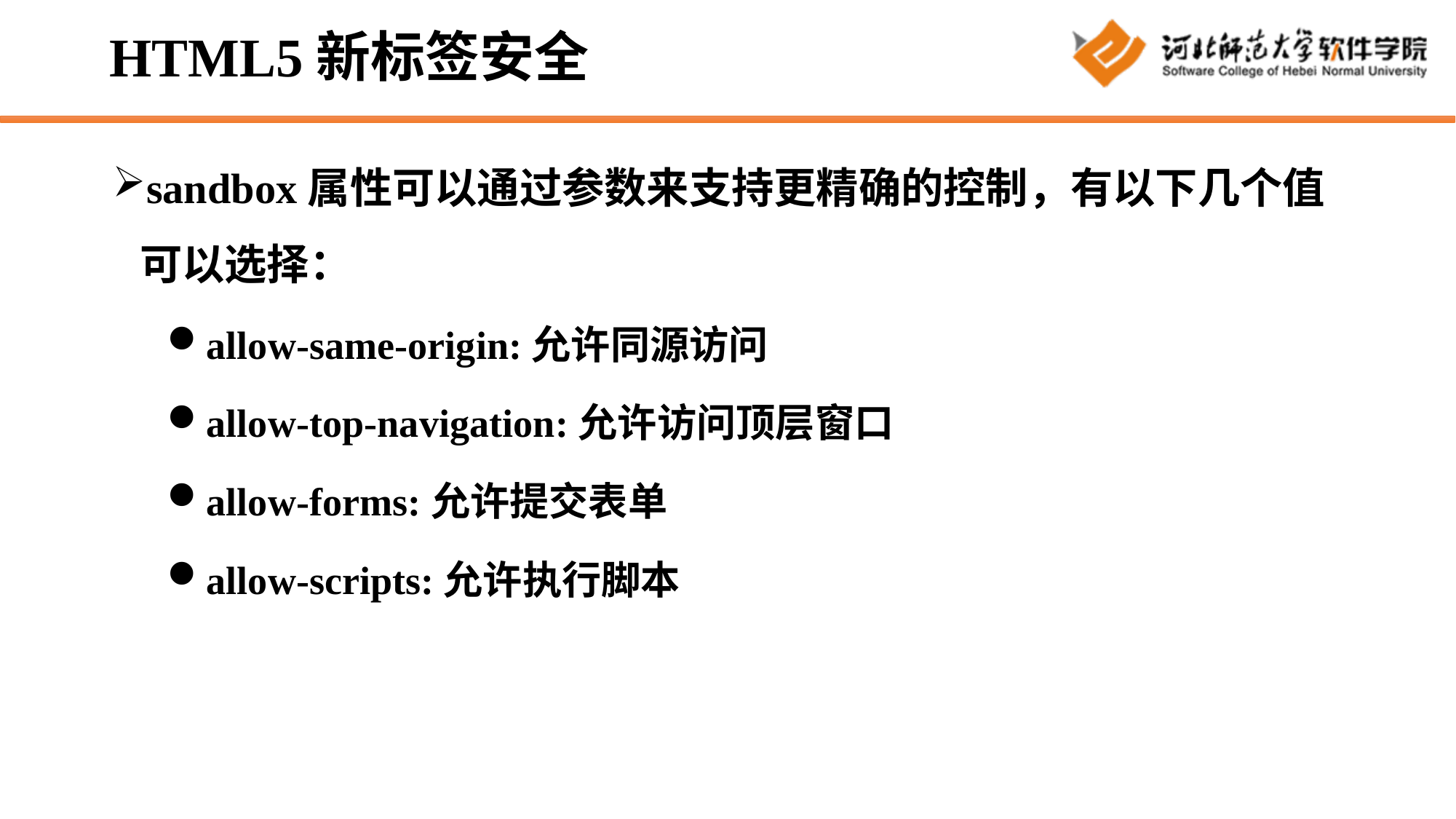

# HTML5新标签安全
sandbox属性可以通过参数来支持更精确的控制，有以下几个值可以选择：
allow-same-origin:允许同源访问
allow-top-navigation:允许访问顶层窗口
allow-forms:允许提交表单
allow-scripts:允许执行脚本